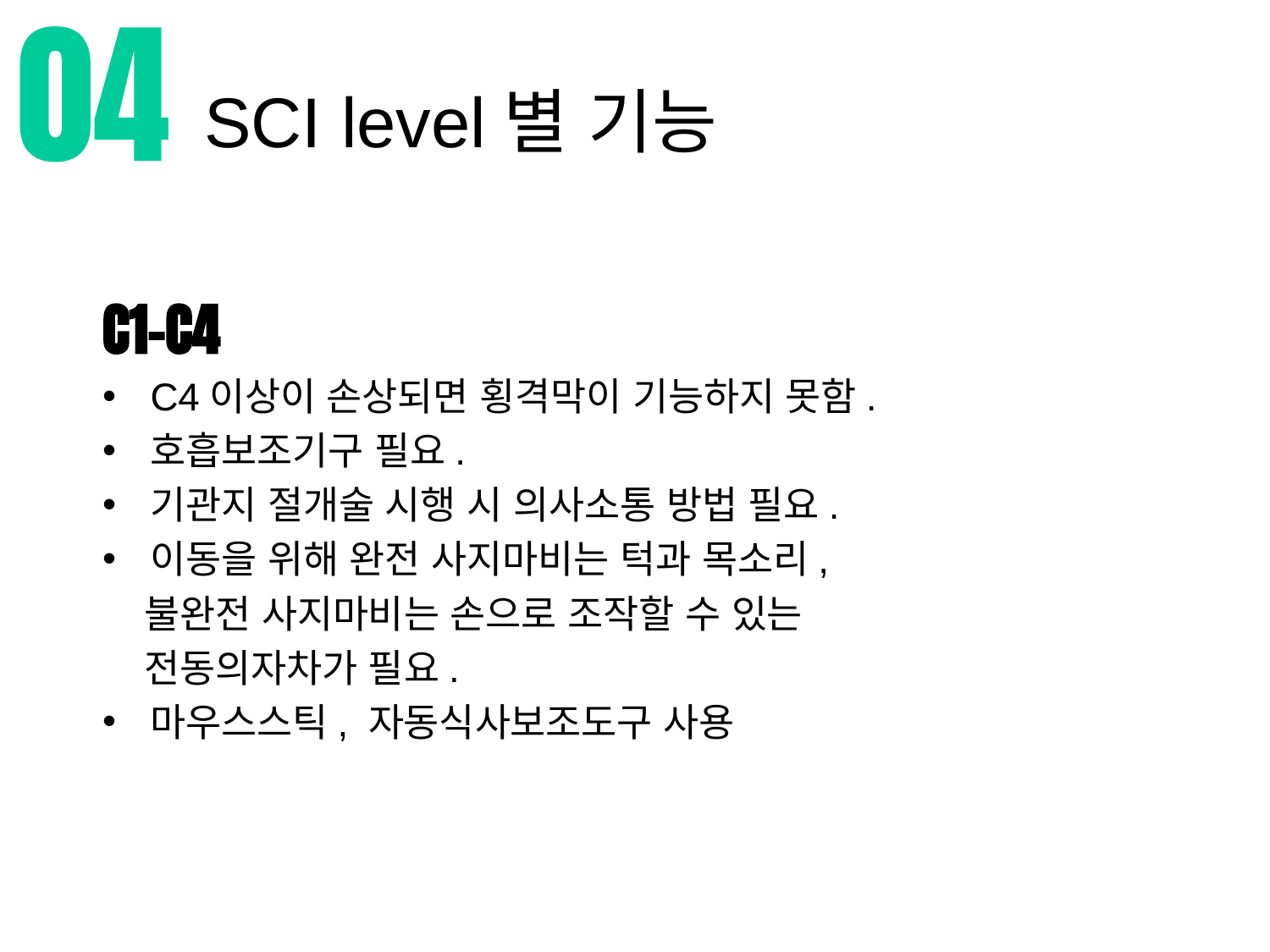

04
Made in Yang
SCI level별 기능
C1-C4
C4이상이 손상되면 횡격막이 기능하지 못함.
호흡보조기구 필요.
기관지 절개술 시행 시 의사소통 방법 필요.
이동을 위해 완전 사지마비는 턱과 목소리,
   불완전 사지마비는 손으로 조작할 수 있는
   전동의자차가 필요.
마우스스틱, 자동식사보조도구 사용